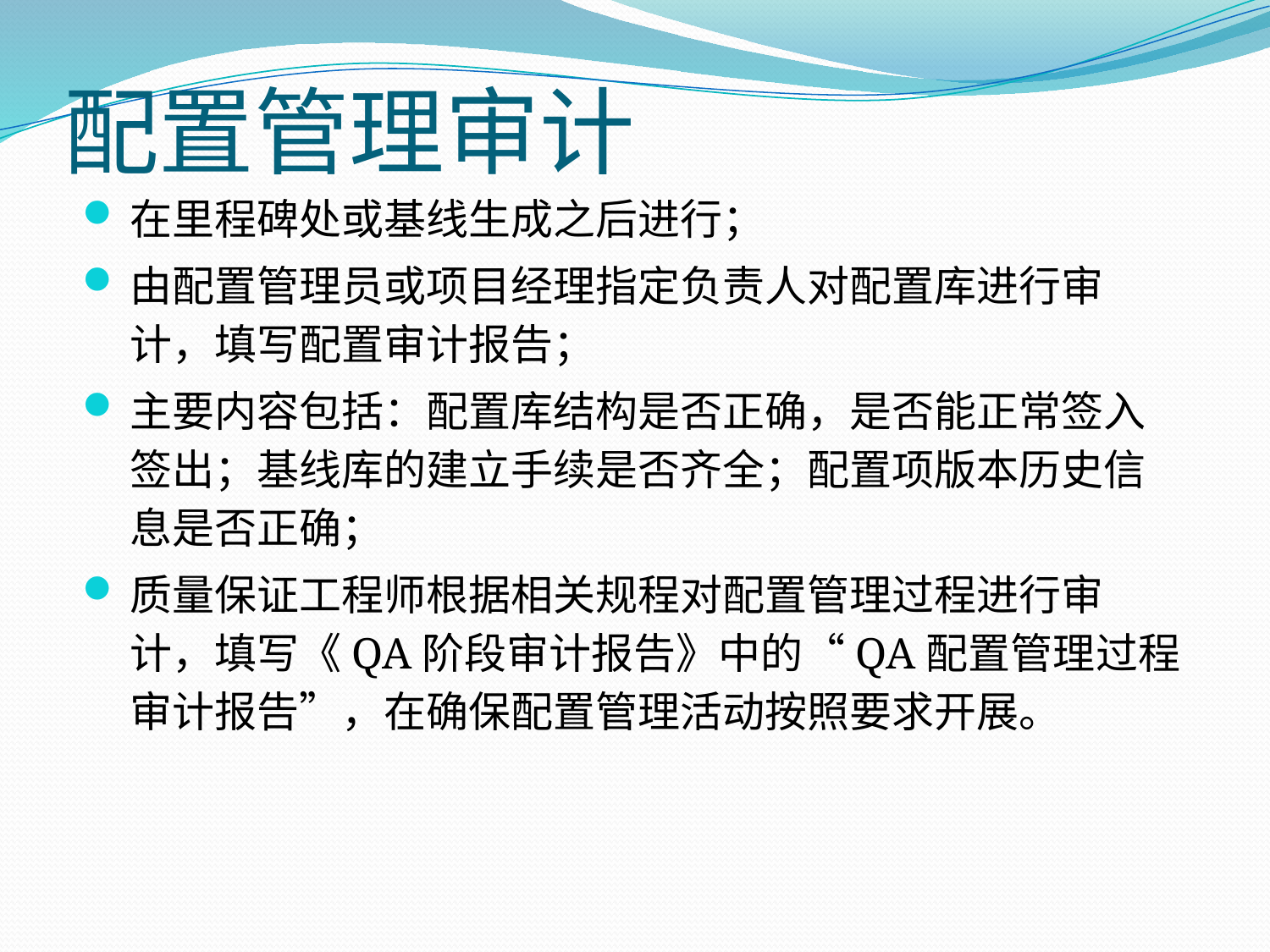

配置管理审计
在里程碑处或基线生成之后进行；
由配置管理员或项目经理指定负责人对配置库进行审计，填写配置审计报告；
主要内容包括：配置库结构是否正确，是否能正常签入签出；基线库的建立手续是否齐全；配置项版本历史信息是否正确；
质量保证工程师根据相关规程对配置管理过程进行审计，填写《QA阶段审计报告》中的“QA配置管理过程审计报告”，在确保配置管理活动按照要求开展。